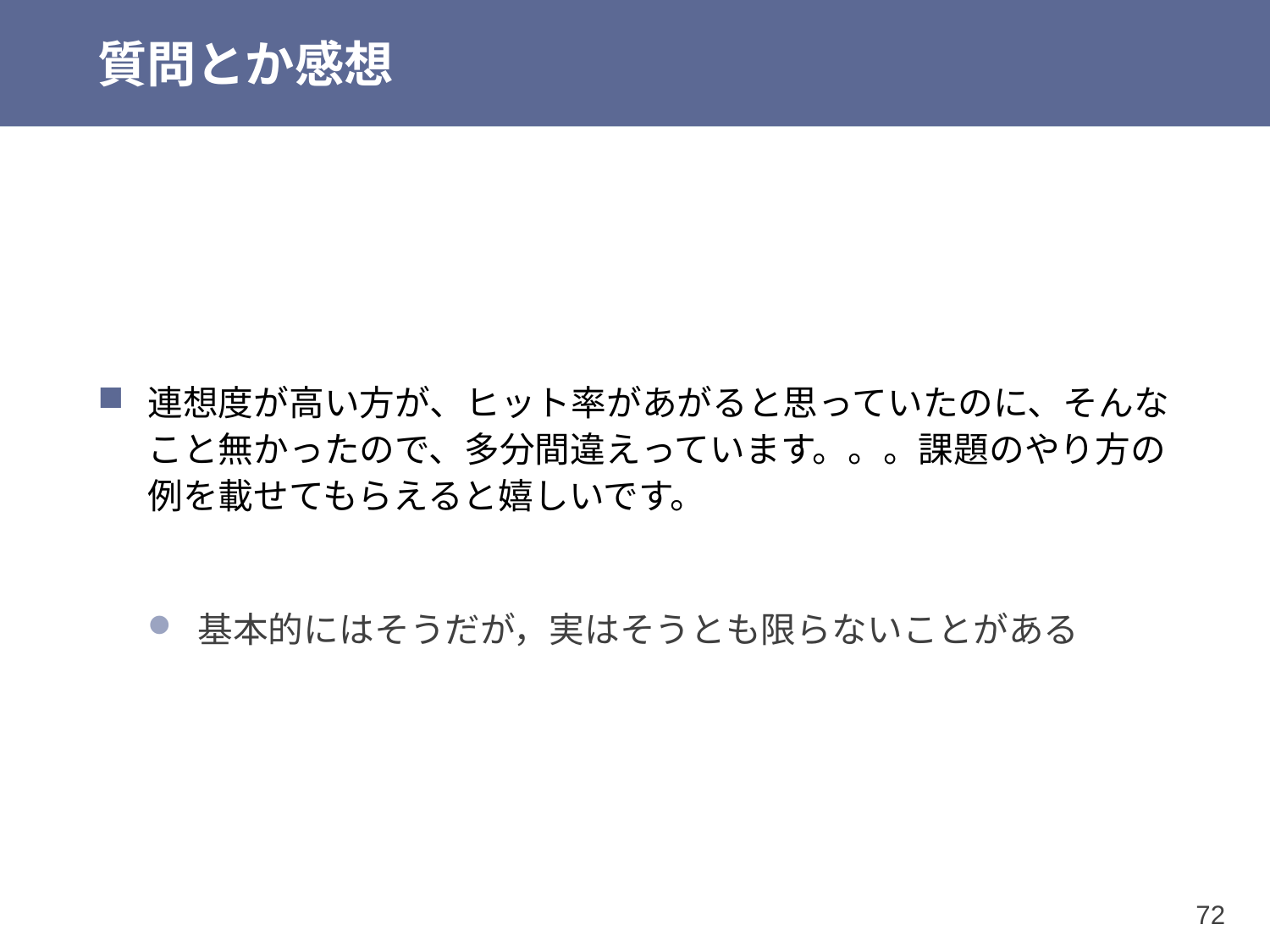

# 質問とか感想
連想度が高い方が、ヒット率があがると思っていたのに、そんなこと無かったので、多分間違えっています。。。課題のやり方の例を載せてもらえると嬉しいです。

基本的にはそうだが，実はそうとも限らないことがある